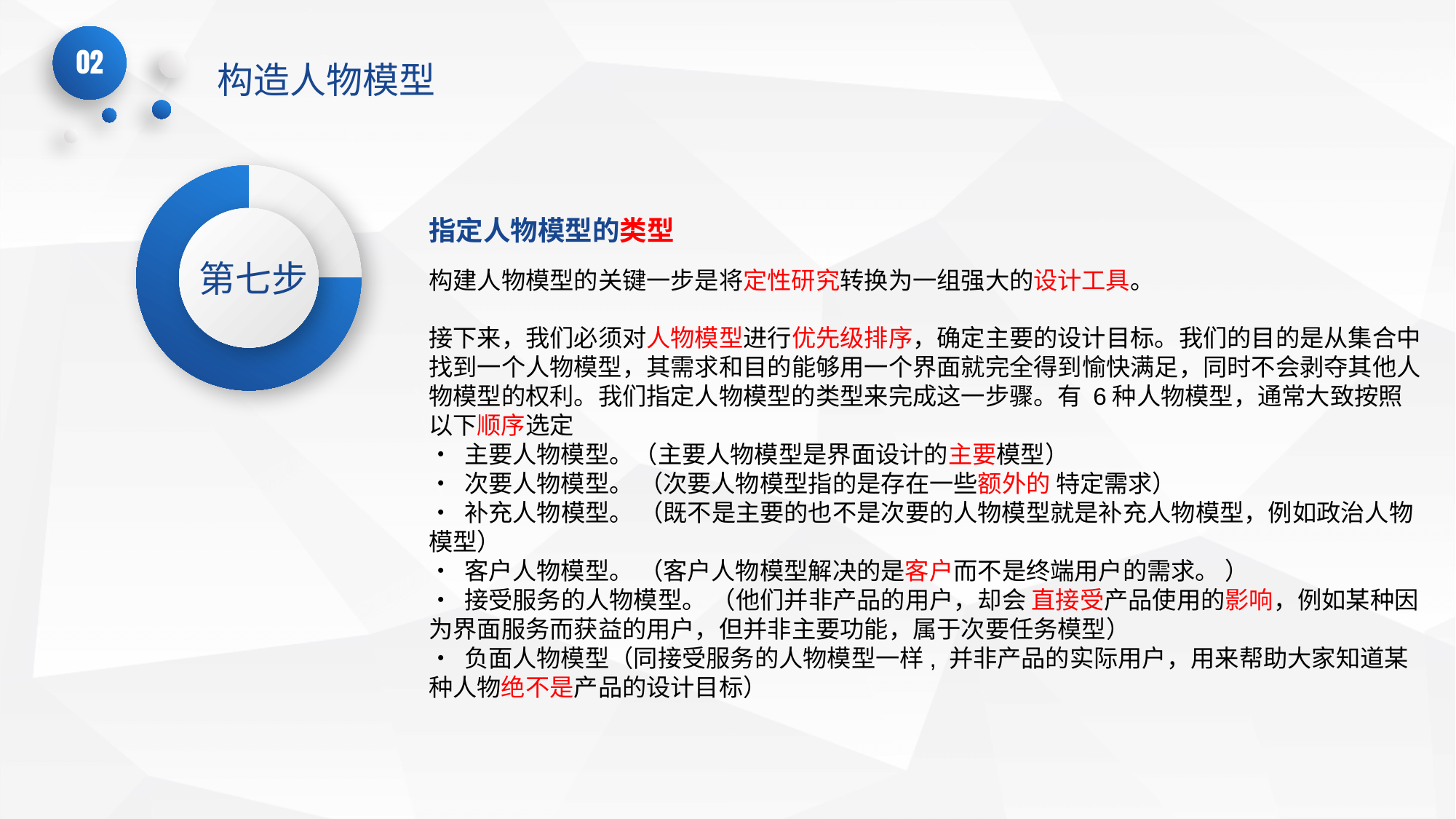

02

构造人物模型

指定人物模型的类型
构建人物模型的关键一步是将定性研究转换为一组强大的设计工具。

接下来，我们必须对人物模型进行优先级排序，确定主要的设计目标。我们的目的是从集合中找到一个人物模型，其需求和目的能够用一个界面就完全得到愉快满足，同时不会剥夺其他人物模型的权利。我们指定人物模型的类型来完成这一步骤。有 6种人物模型，通常大致按照以下顺序选定
• 主要人物模型。（主要人物模型是界面设计的主要模型）
• 次要人物模型。 （次要人物模型指的是存在一些额外的 特定需求）
• 补充人物模型。 （既不是主要的也不是次要的人物模型就是补充人物模型，例如政治人物模型）
• 客户人物模型。 （客户人物模型解决的是客户而不是终端用户的需求。 ）
• 接受服务的人物模型。 （他们并非产品的用户，却会 直接受产品使用的影响，例如某种因为界面服务而获益的用户，但并非主要功能，属于次要任务模型）
• 负面人物模型（同接受服务的人物模型一样, 并非产品的实际用户，用来帮助大家知道某种人物绝不是产品的设计目标）

第七步